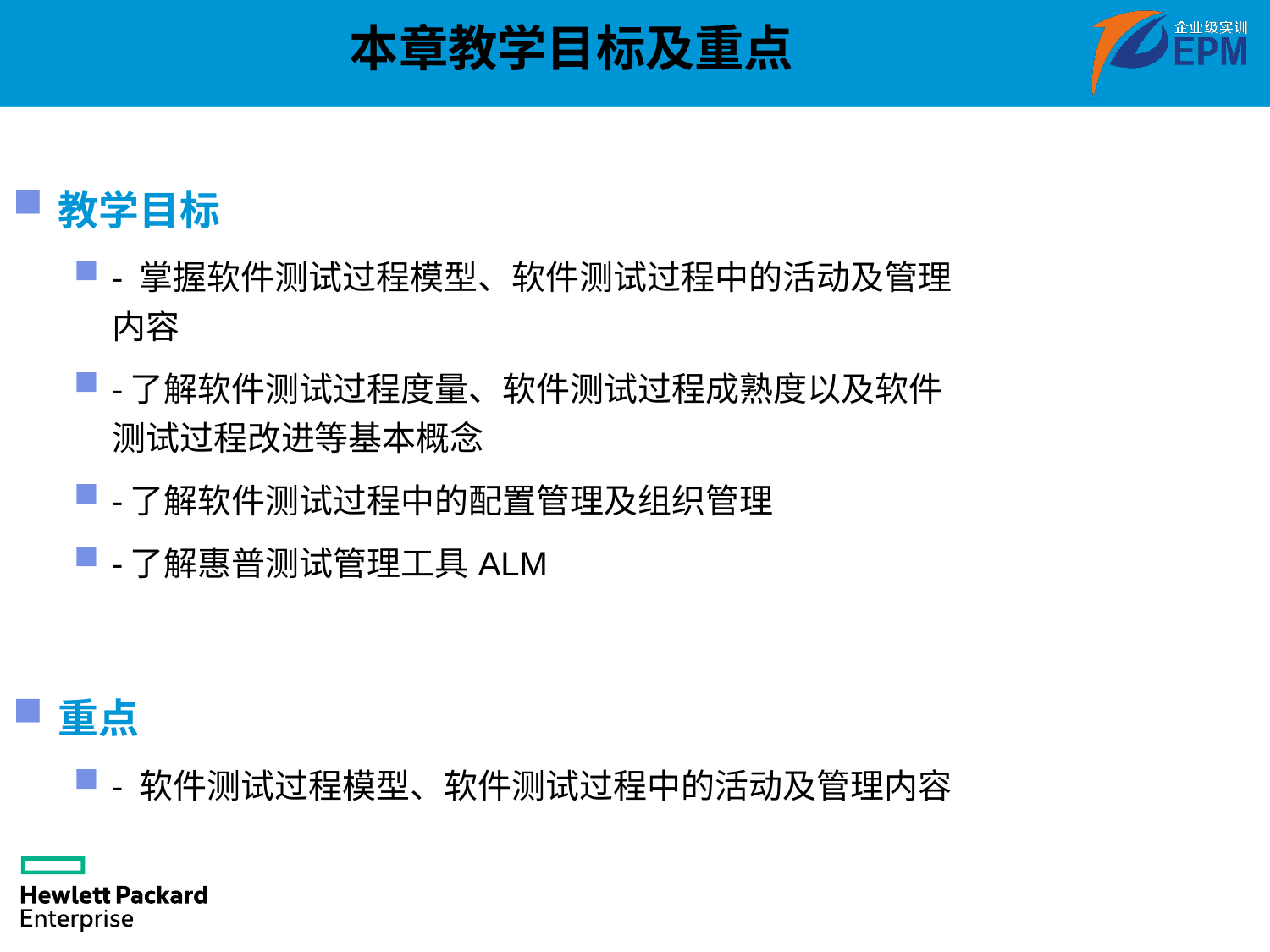

本章教学目标及重点
教学目标
- 掌握软件测试过程模型、软件测试过程中的活动及管理内容
-了解软件测试过程度量、软件测试过程成熟度以及软件测试过程改进等基本概念
-了解软件测试过程中的配置管理及组织管理
-了解惠普测试管理工具ALM

重点
- 软件测试过程模型、软件测试过程中的活动及管理内容